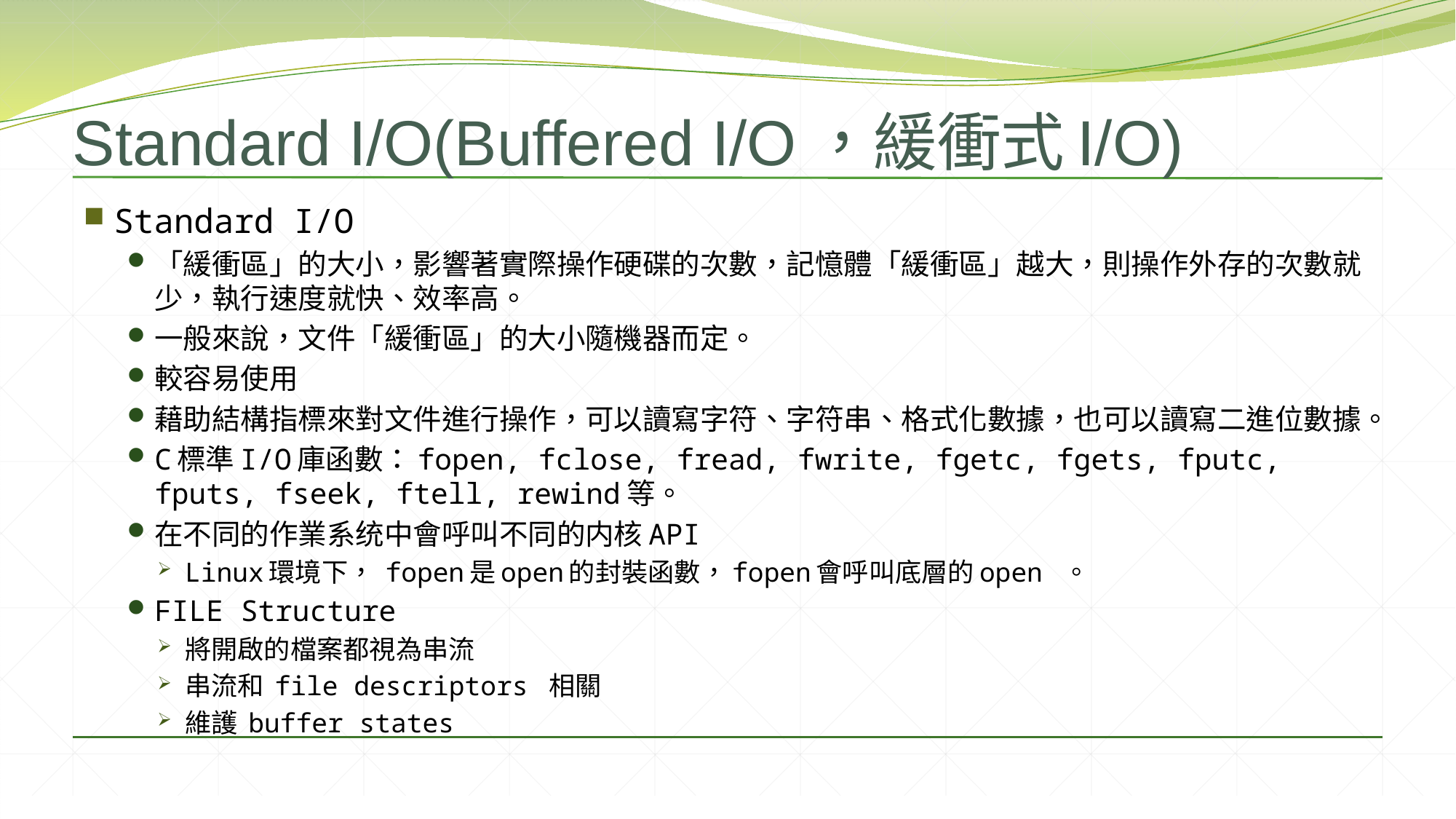

# Standard I/O(Buffered I/O，緩衝式I/O)
Standard I/O
「緩衝區」的大小，影響著實際操作硬碟的次數，記憶體「緩衝區」越大，則操作外存的次數就少，執行速度就快、效率高。
一般來說，文件「緩衝區」的大小隨機器而定。
較容易使用
藉助結構指標來對文件進行操作，可以讀寫字符、字符串、格式化數據，也可以讀寫二進位數據。
C標準I/O庫函數：fopen, fclose, fread, fwrite, fgetc, fgets, fputc, fputs, fseek, ftell, rewind等。
在不同的作業系统中會呼叫不同的内核API
Linux環境下， fopen是open的封裝函數，fopen會呼叫底層的open 。
FILE Structure
將開啟的檔案都視為串流
串流和 file descriptors 相關
維護 buffer states